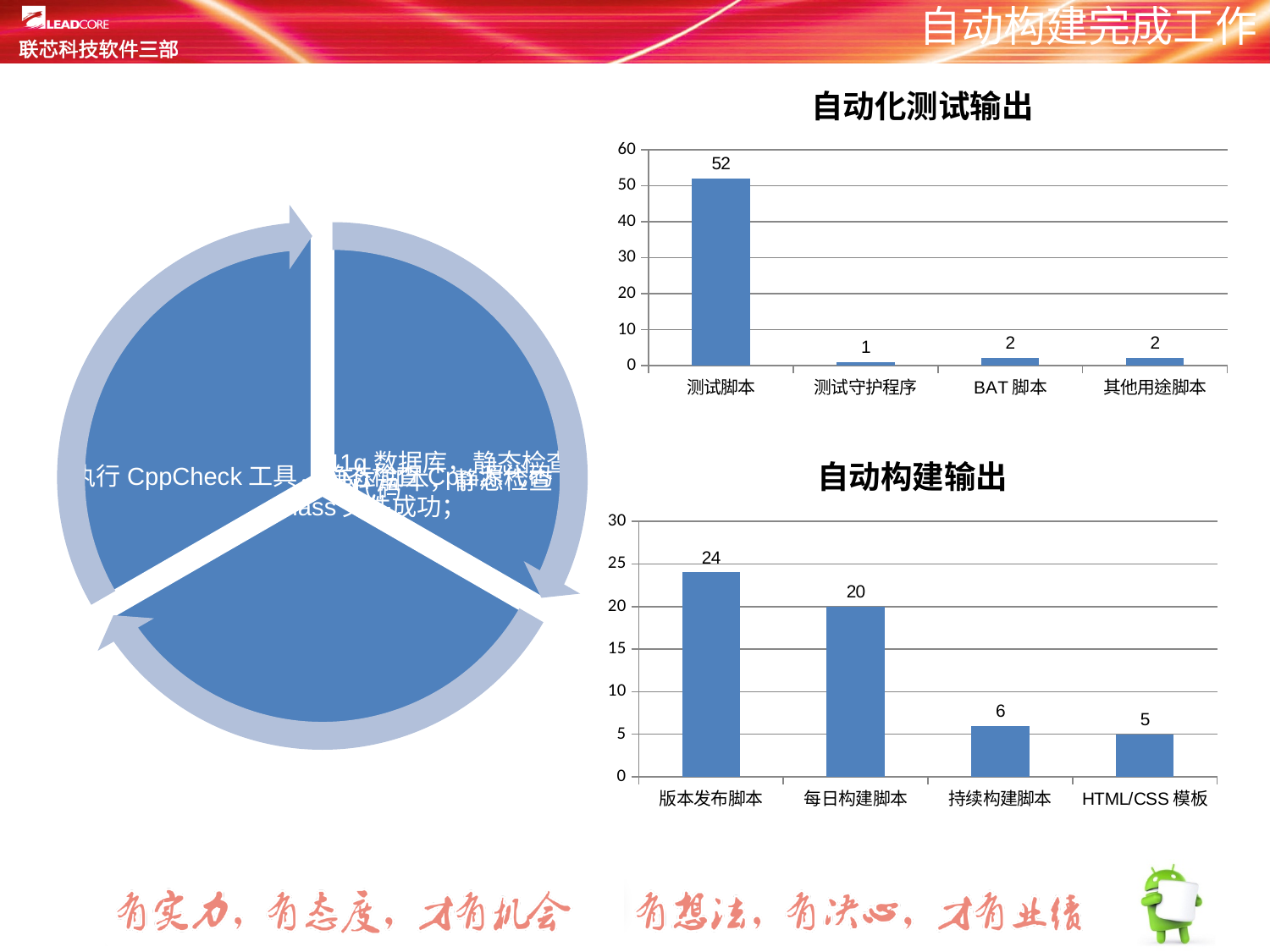

# 自动构建完成工作

### Chart:

| Category | 自动化测试输出 |
|---|---|
| 测试脚本 | 52.0 |
| 测试守护程序 | 1.0 |
| BAT脚本 | 2.0 |
| 其他用途脚本 | 2.0 |
SonarQube & Oracle 11g数据库，静态检查JAVA源代码
FindBugs工具，通过ANT脚本，静态检查JAVA的.class文件成功；
执行CppCheck工具，静态检查Cpp源代码

### Chart:

| Category | 自动构建输出 |
|---|---|
| 版本发布脚本 | 24.0 |
| 每日构建脚本 | 20.0 |
| 持续构建脚本 | 6.0 |
| HTML/CSS模板 | 5.0 |